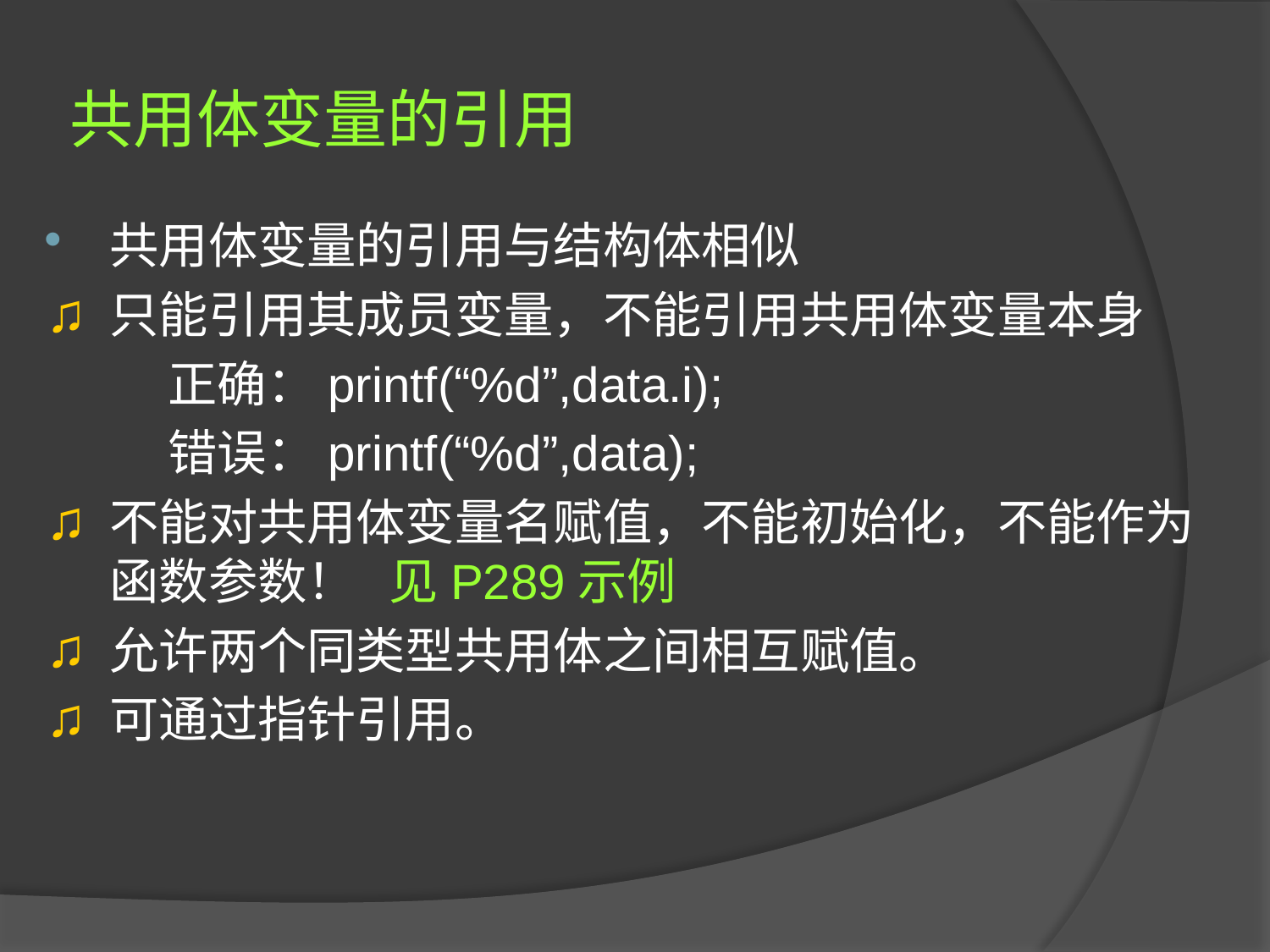

# 共用体变量的引用
共用体变量的引用与结构体相似
只能引用其成员变量，不能引用共用体变量本身
          正确：printf(“%d”,data.i);
          错误：printf(“%d”,data);
不能对共用体变量名赋值，不能初始化，不能作为 函数参数！   见P289示例
允许两个同类型共用体之间相互赋值。
可通过指针引用。